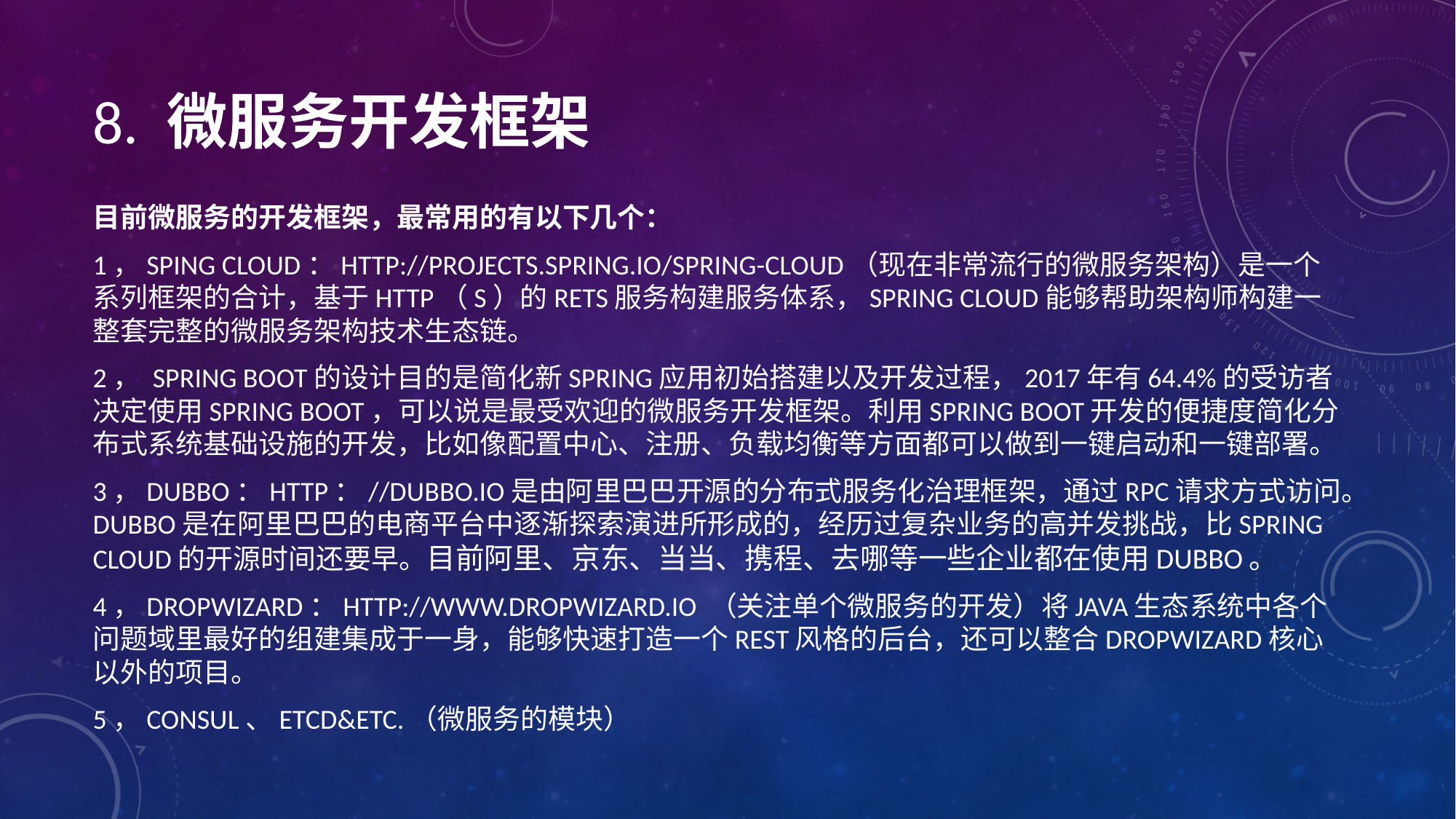

# 8. 微服务开发框架
目前微服务的开发框架，最常用的有以下几个：
1，Sping Cloud：http://projects.spring.io/spring-cloud（现在非常流行的微服务架构）是一个系列框架的合计，基于HTTP（s）的RETS服务构建服务体系，Spring Cloud能够帮助架构师构建一整套完整的微服务架构技术生态链。
2， Spring Boot的设计目的是简化新Spring应用初始搭建以及开发过程，2017年有64.4%的受访者决定使用Spring Boot，可以说是最受欢迎的微服务开发框架。利用Spring Boot开发的便捷度简化分布式系统基础设施的开发，比如像配置中心、注册、负载均衡等方面都可以做到一键启动和一键部署。
3，Dubbo：http：//dubbo.io是由阿里巴巴开源的分布式服务化治理框架，通过RPC请求方式访问。Dubbo是在阿里巴巴的电商平台中逐渐探索演进所形成的，经历过复杂业务的高并发挑战，比Spring Cloud的开源时间还要早。目前阿里、京东、当当、携程、去哪等一些企业都在使用Dubbo。
4，Dropwizard：http://www.dropwizard.io （关注单个微服务的开发）将Java生态系统中各个问题域里最好的组建集成于一身，能够快速打造一个Rest风格的后台，还可以整合Dropwizard核心以外的项目。
5，Consul、etcd&etc.（微服务的模块）